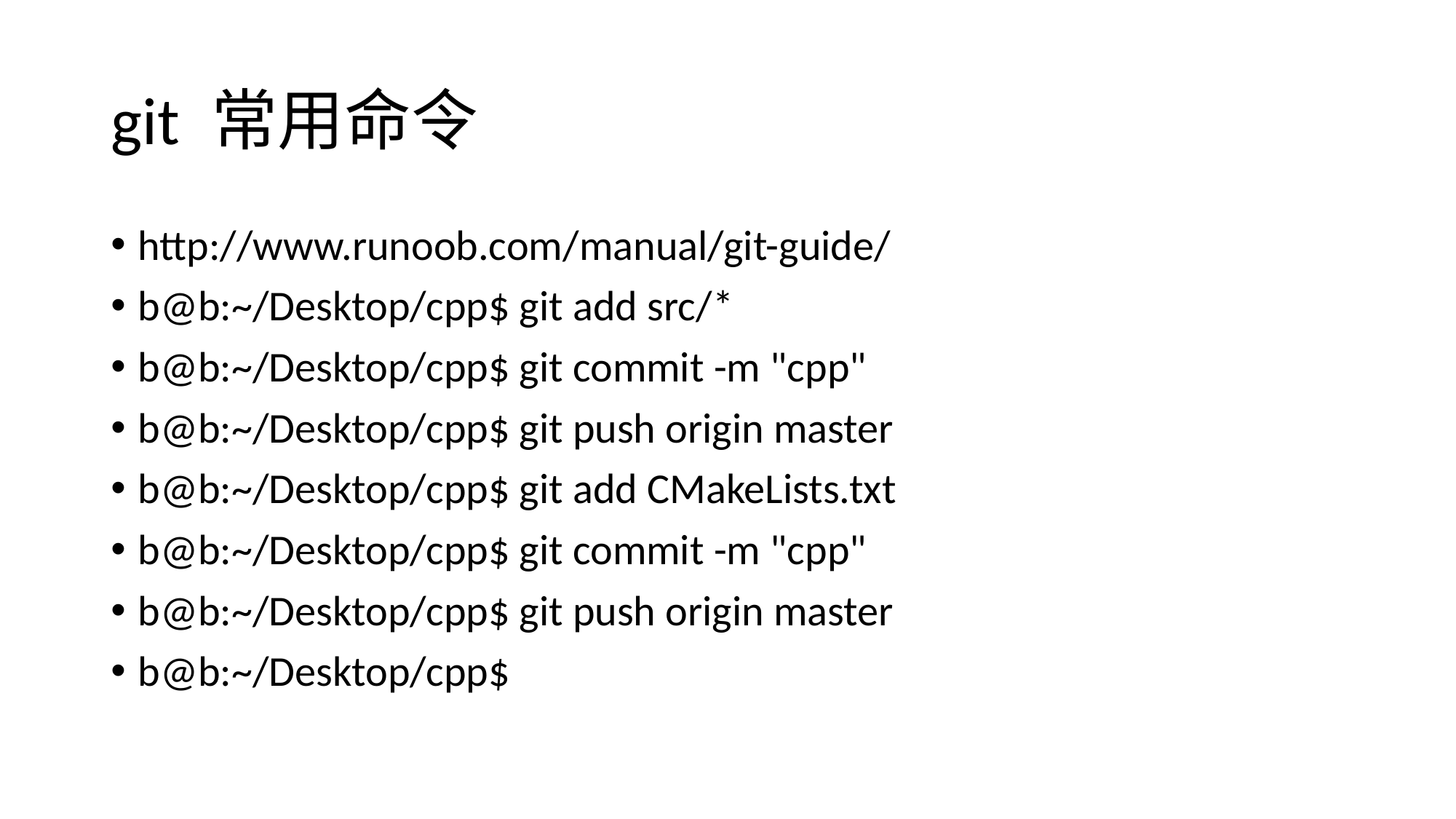

# git 常用命令
http://www.runoob.com/manual/git-guide/
b@b:~/Desktop/cpp$ git add src/*
b@b:~/Desktop/cpp$ git commit -m "cpp"
b@b:~/Desktop/cpp$ git push origin master
b@b:~/Desktop/cpp$ git add CMakeLists.txt
b@b:~/Desktop/cpp$ git commit -m "cpp"
b@b:~/Desktop/cpp$ git push origin master
b@b:~/Desktop/cpp$